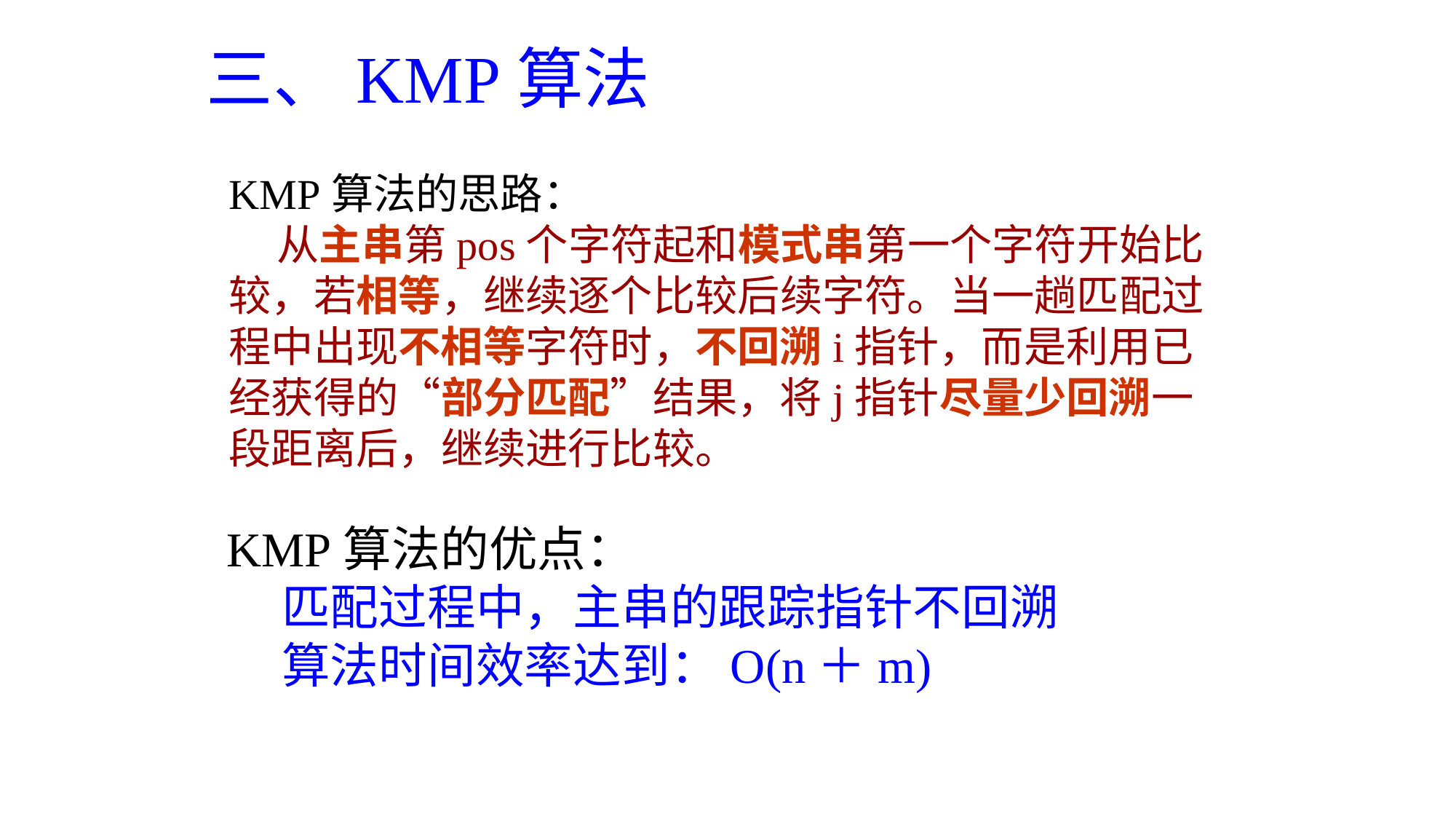

三、KMP算法
KMP算法的思路：
    从主串第pos个字符起和模式串第一个字符开始比较，若相等，继续逐个比较后续字符。当一趟匹配过程中出现不相等字符时，不回溯i指针，而是利用已经获得的“部分匹配”结果，将j指针尽量少回溯一段距离后，继续进行比较。
KMP算法的优点：
    匹配过程中，主串的跟踪指针不回溯
    算法时间效率达到：O(n＋m)